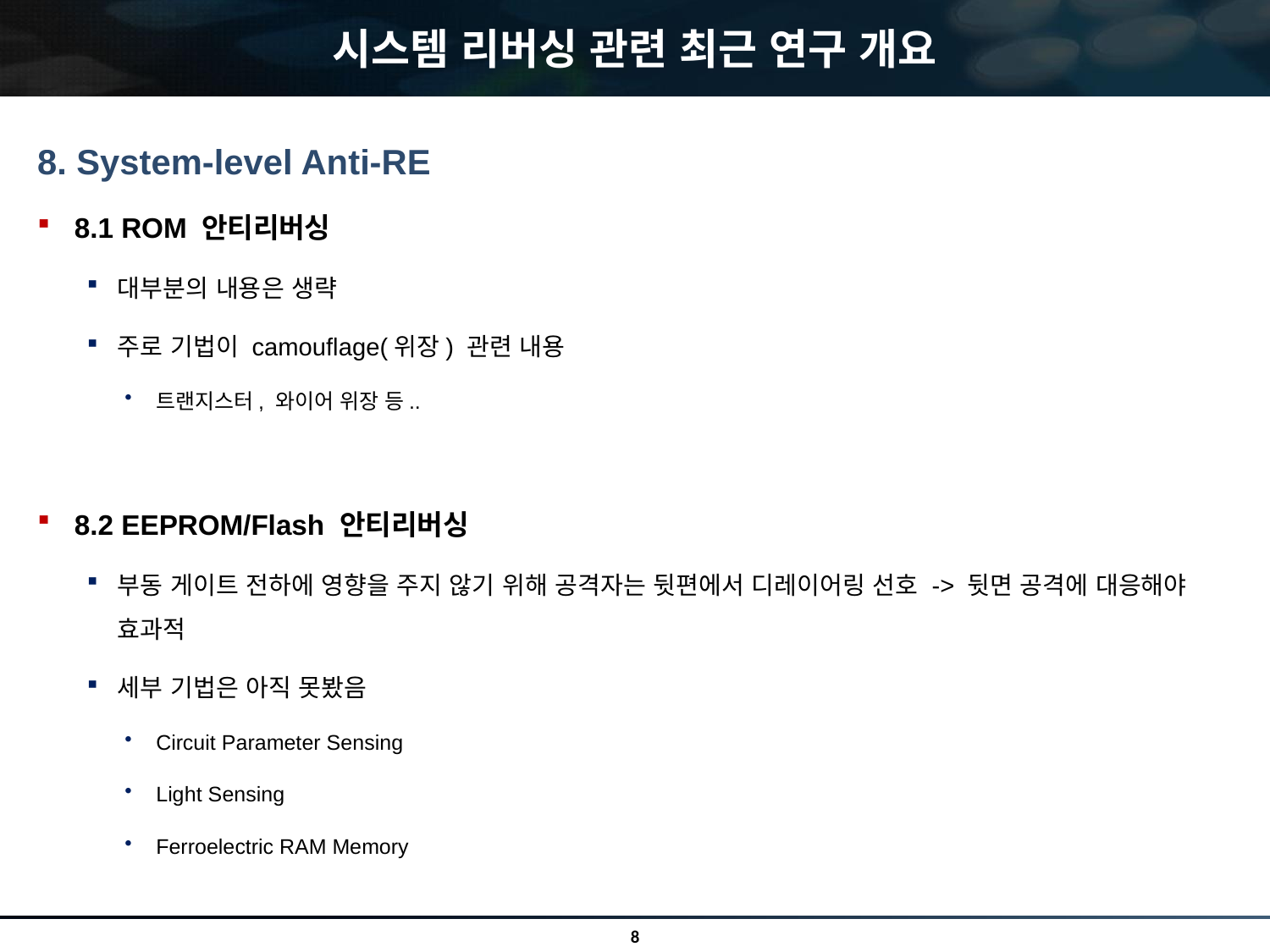

# 시스템 리버싱 관련 최근 연구 개요
8. System-level Anti-RE
8.1 ROM 안티리버싱
대부분의 내용은 생략
주로 기법이 camouflage(위장) 관련 내용
트랜지스터, 와이어 위장 등..

8.2 EEPROM/Flash 안티리버싱
부동 게이트 전하에 영향을 주지 않기 위해 공격자는 뒷편에서 디레이어링 선호 -> 뒷면 공격에 대응해야 효과적
세부 기법은 아직 못봤음
Circuit Parameter Sensing
Light Sensing
Ferroelectric RAM Memory